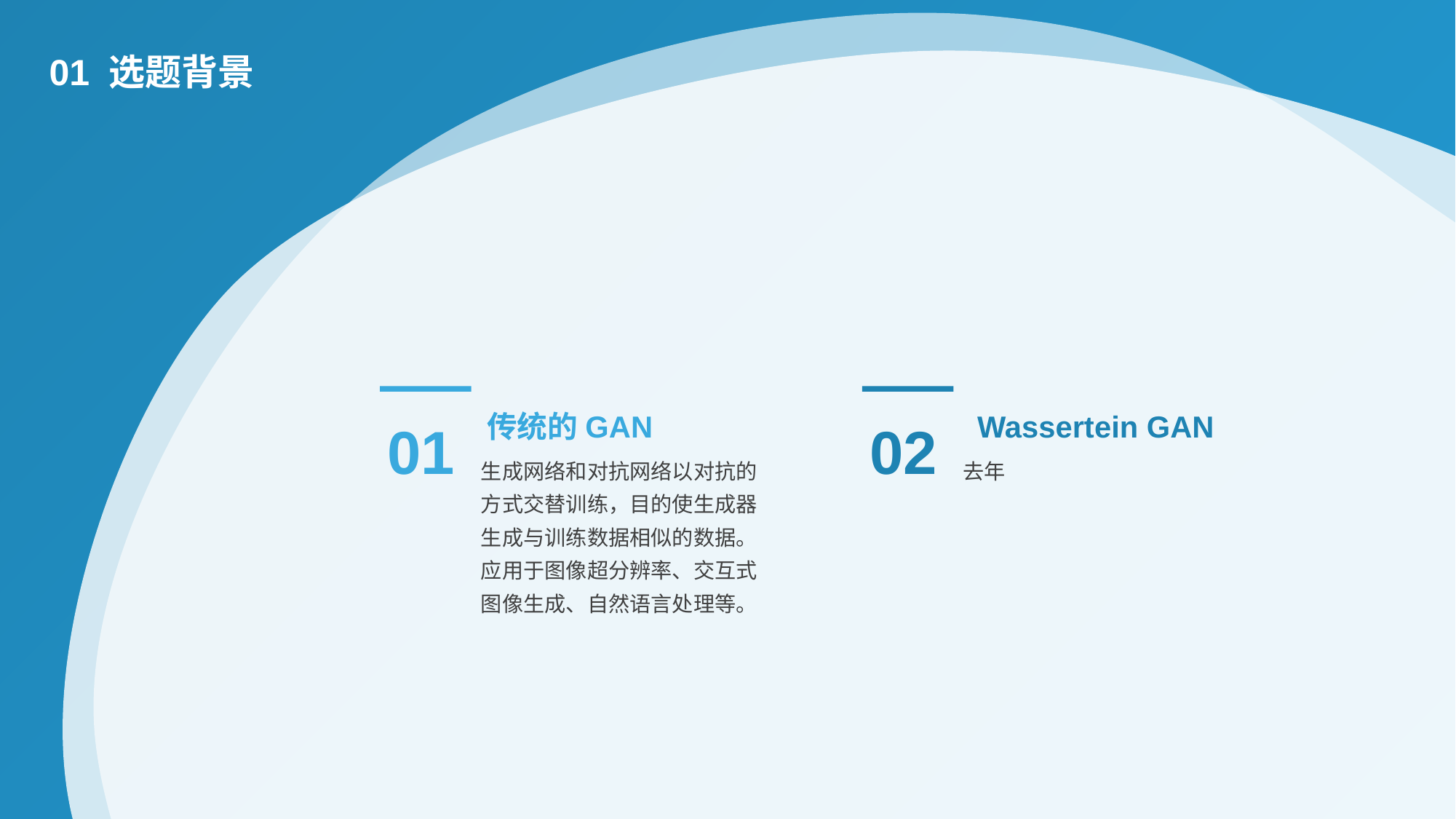

01 选题背景
01
02

传统的GAN
Wassertein GAN
生成网络和对抗网络以对抗的方式交替训练，目的使生成器生成与训练数据相似的数据。应用于图像超分辨率、交互式图像生成、自然语言处理等。
去年